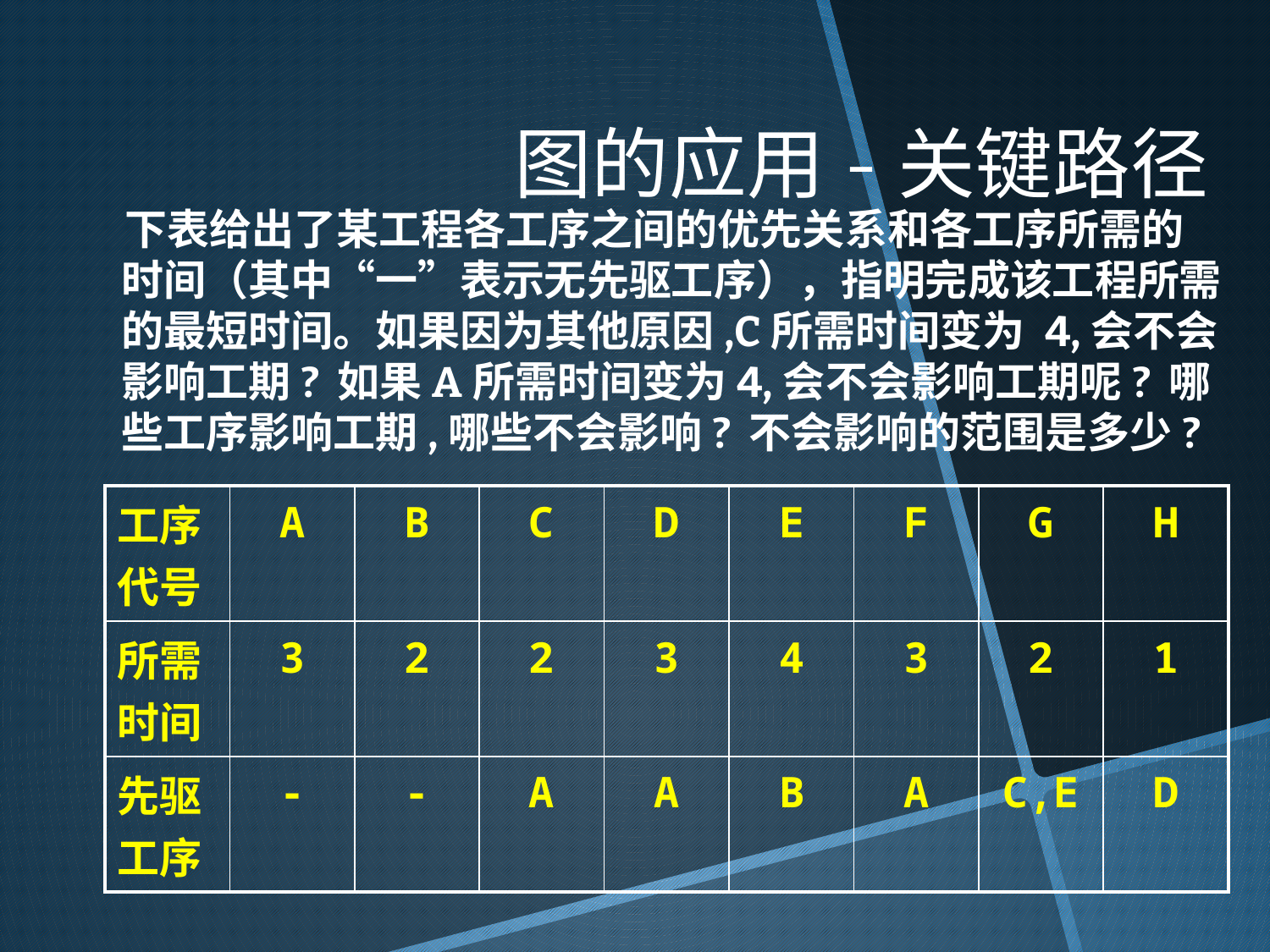

# 图的应用-关键路径
      下表给出了某工程各工序之间的优先关系和各工序所需的时间（其中“一”表示无先驱工序），指明完成该工程所需的最短时间。如果因为其他原因,C所需时间变为 4,会不会影响工期? 如果A所需时间变为4,会不会影响工期呢? 哪些工序影响工期,哪些不会影响? 不会影响的范围是多少?

| 工序代号 | A | B | C | D | E | F | G | H |
| --- | --- | --- | --- | --- | --- | --- | --- | --- |
| 所需时间 | 3 | 2 | 2 | 3 | 4 | 3 | 2 | 1 |
| 先驱工序 | - | - | A | A | B | A | C,E | D |